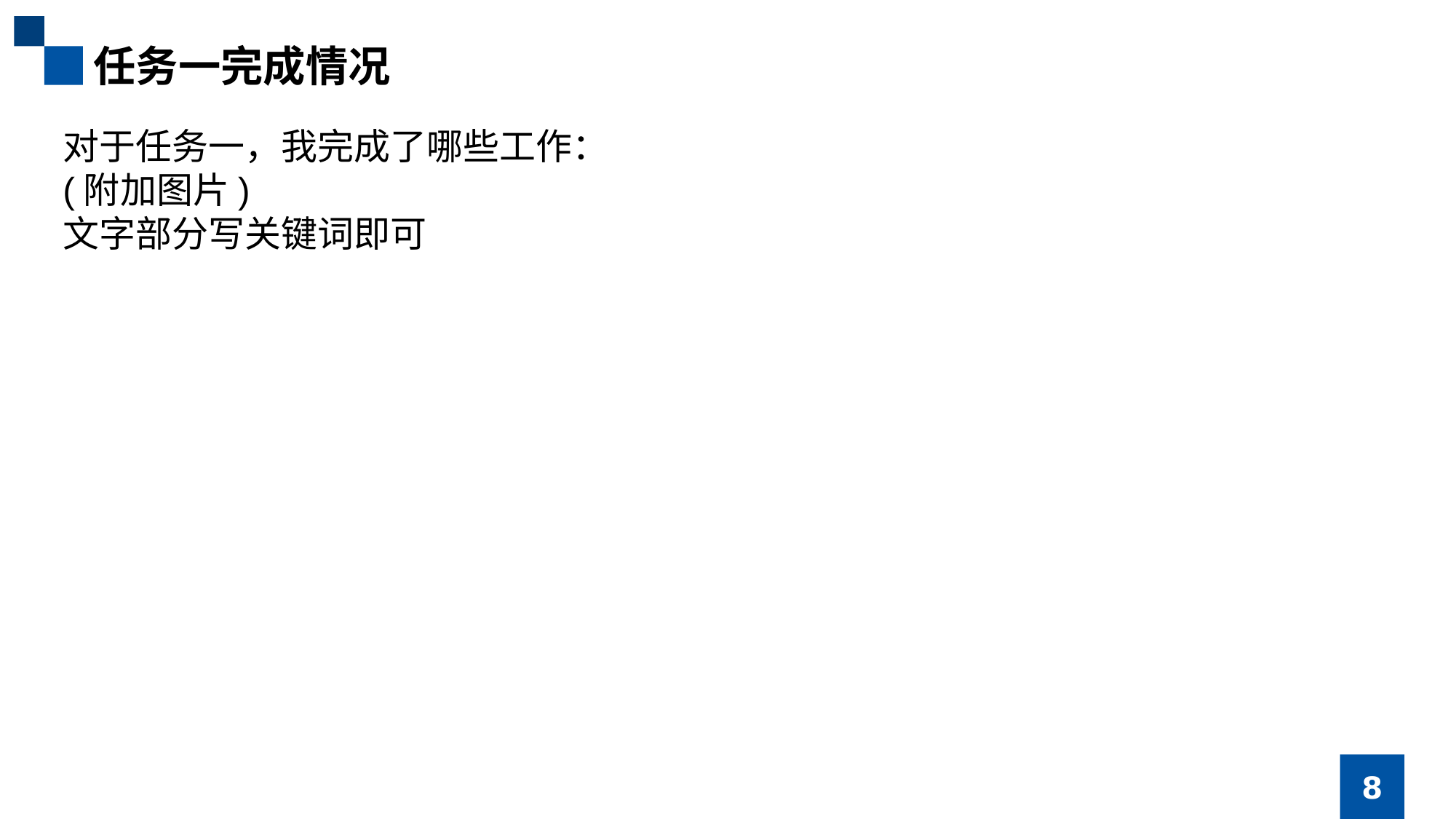

任务一完成情况
对于任务一，我完成了哪些工作：
(附加图片)
文字部分写关键词即可
8